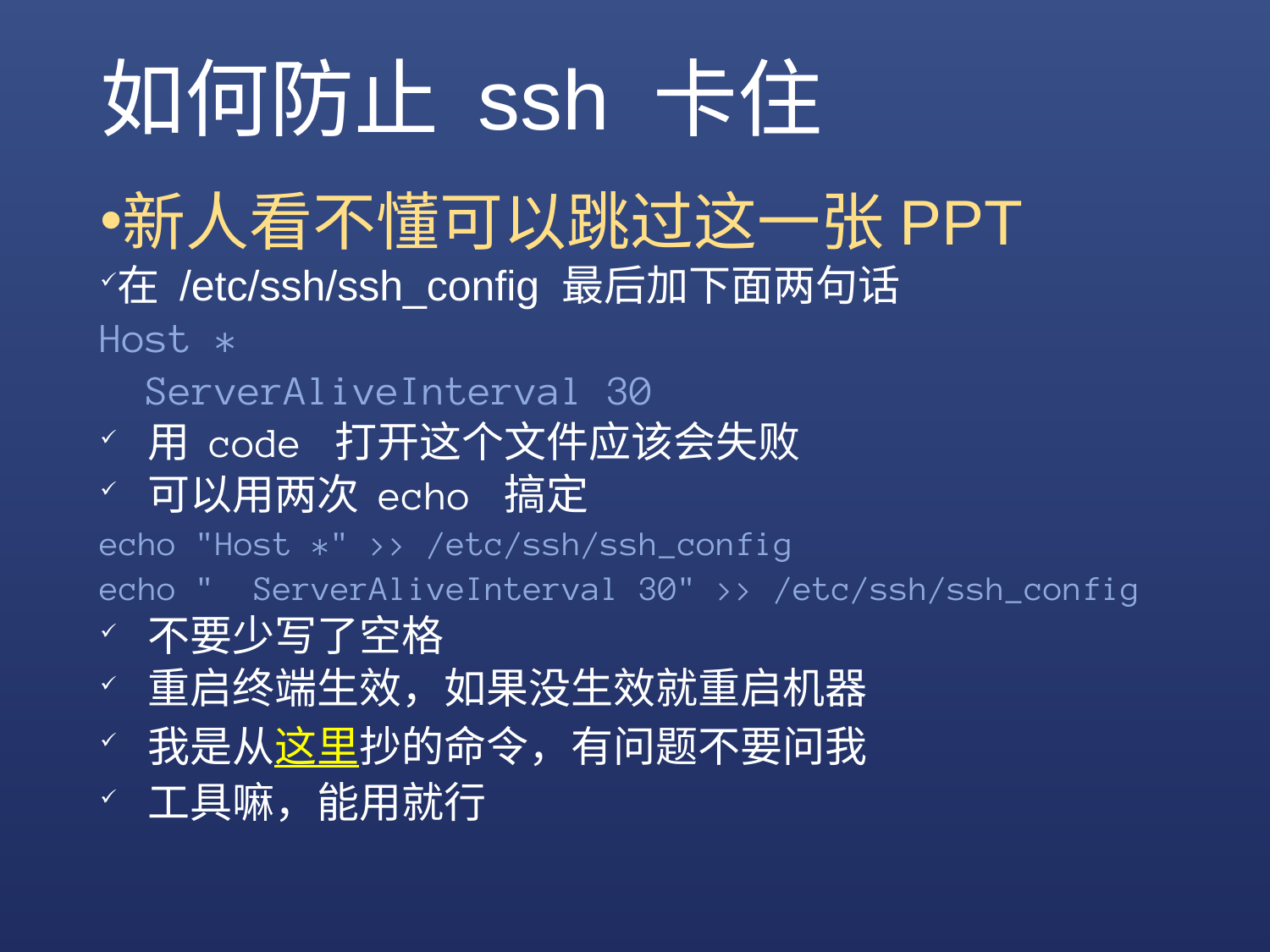

# 如何防止 ssh 卡住
新人看不懂可以跳过这一张PPT
在 /etc/ssh/ssh_config 最后加下面两句话
Host *
  ServerAliveInterval 30
用 code 打开这个文件应该会失败
可以用两次 echo 搞定
echo "Host *" >> /etc/ssh/ssh_config
echo "  ServerAliveInterval 30" >> /etc/ssh/ssh_config
不要少写了空格
重启终端生效，如果没生效就重启机器
我是从这里抄的命令，有问题不要问我
工具嘛，能用就行